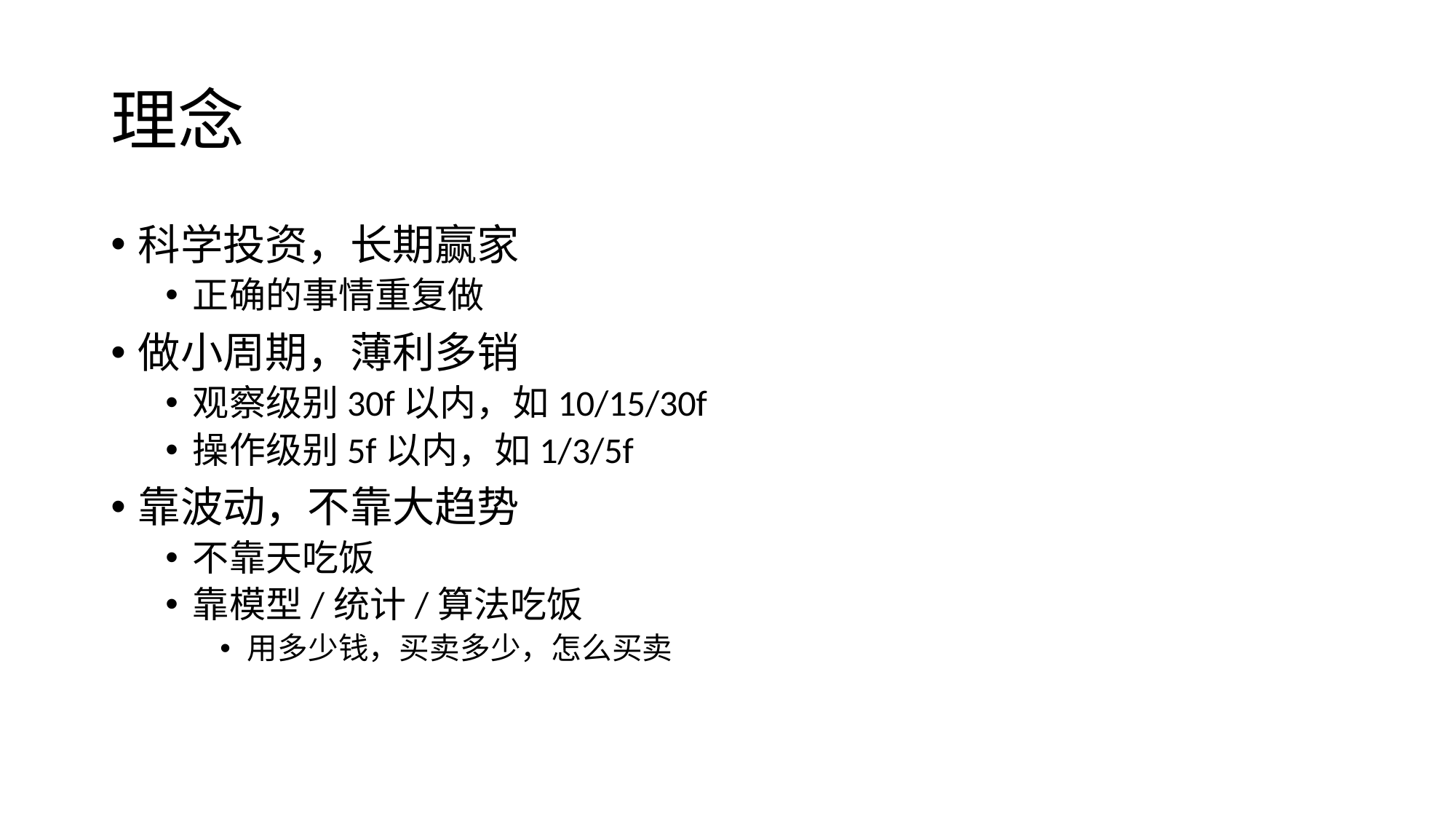

# 理念
科学投资，长期赢家
正确的事情重复做
做小周期，薄利多销
观察级别30f以内，如10/15/30f
操作级别5f以内，如1/3/5f
靠波动，不靠大趋势
不靠天吃饭
靠模型/统计/算法吃饭
用多少钱，买卖多少，怎么买卖